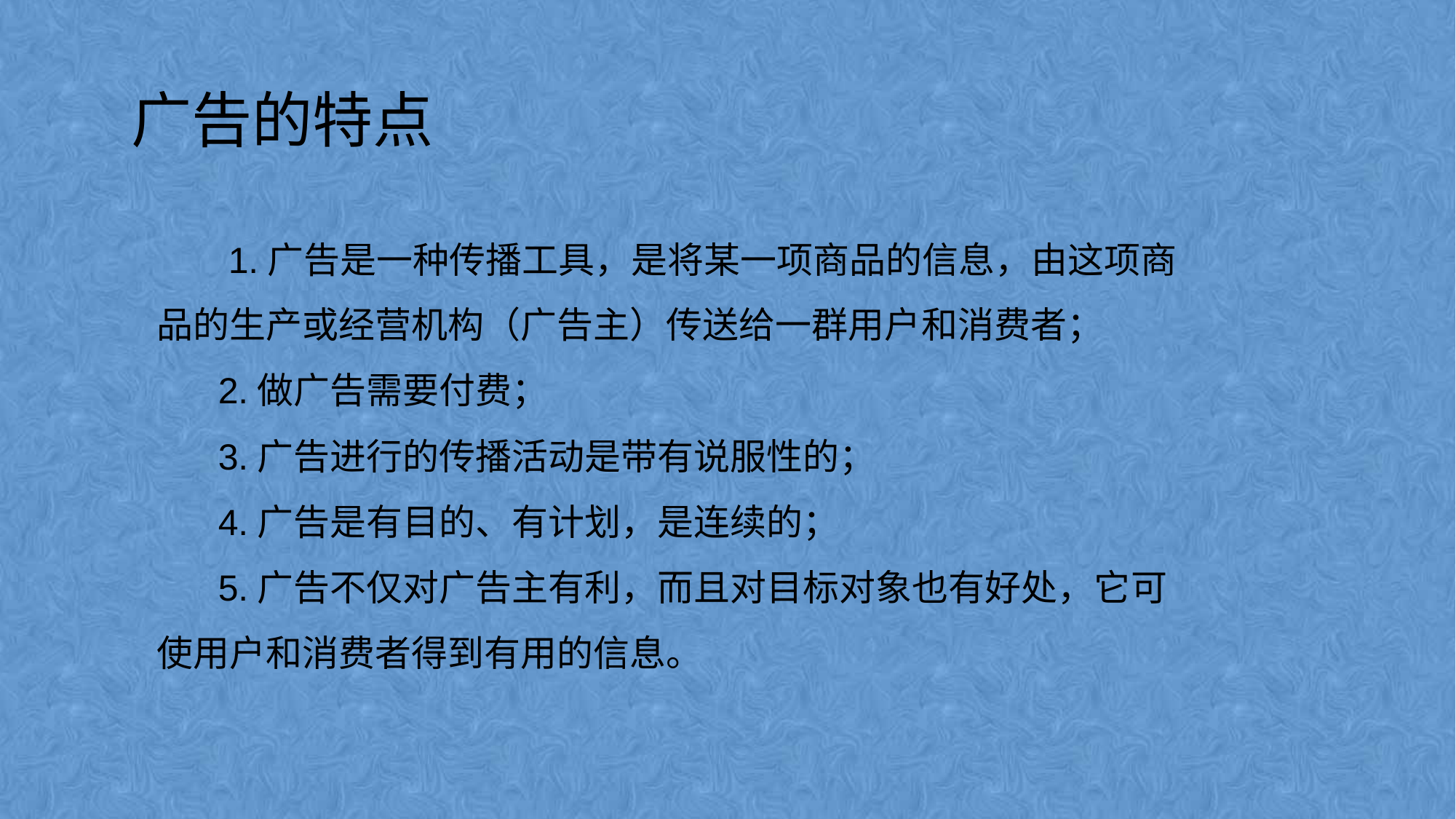

广告的特点
       1.广告是一种传播工具，是将某一项商品的信息，由这项商品的生产或经营机构（广告主）传送给一群用户和消费者；
      2.做广告需要付费；
      3.广告进行的传播活动是带有说服性的；
      4.广告是有目的、有计划，是连续的；
      5.广告不仅对广告主有利，而且对目标对象也有好处，它可使用户和消费者得到有用的信息。